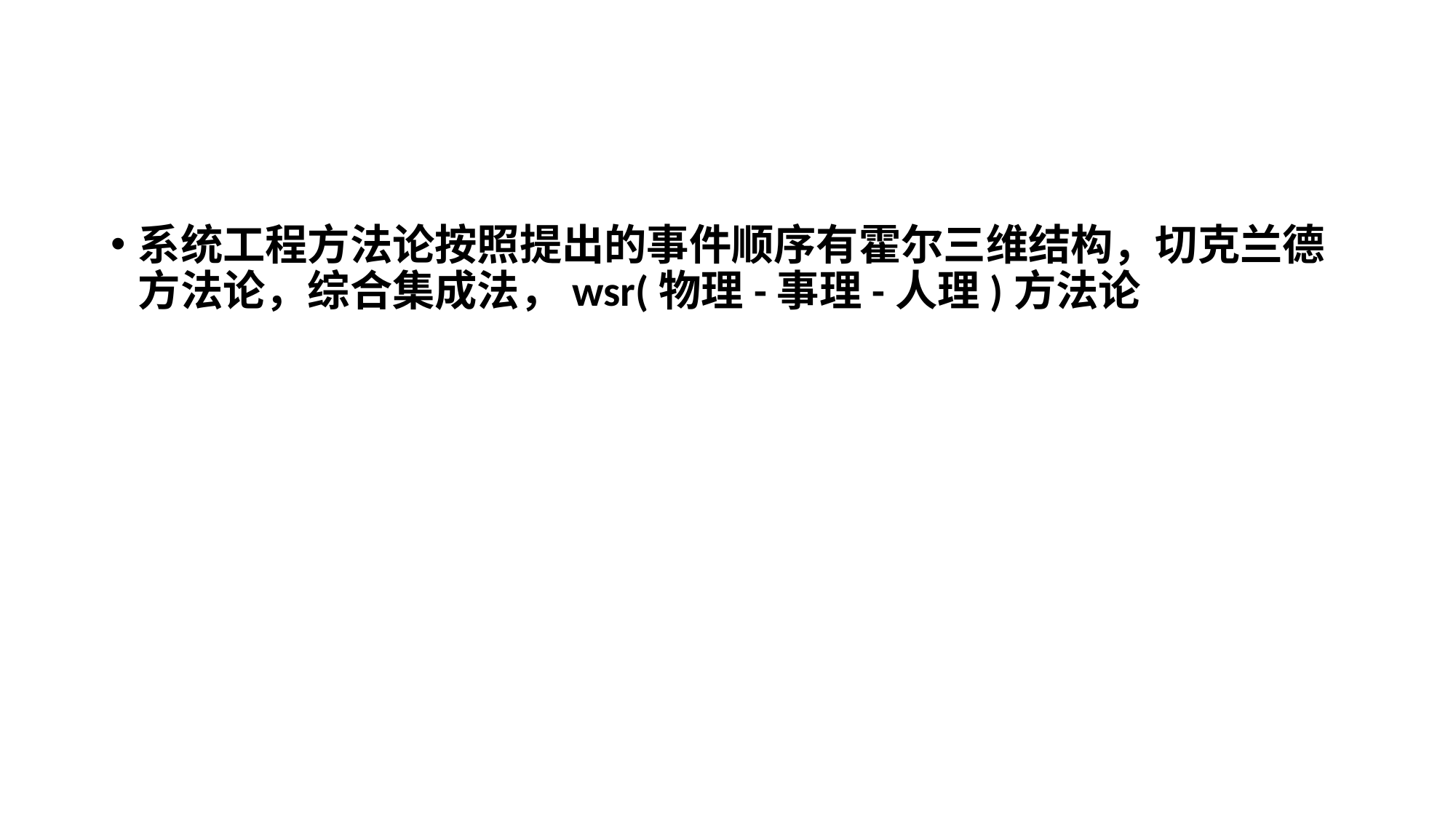

#
系统工程方法论按照提出的事件顺序有霍尔三维结构，切克兰德方法论，综合集成法，wsr(物理-事理-人理)方法论